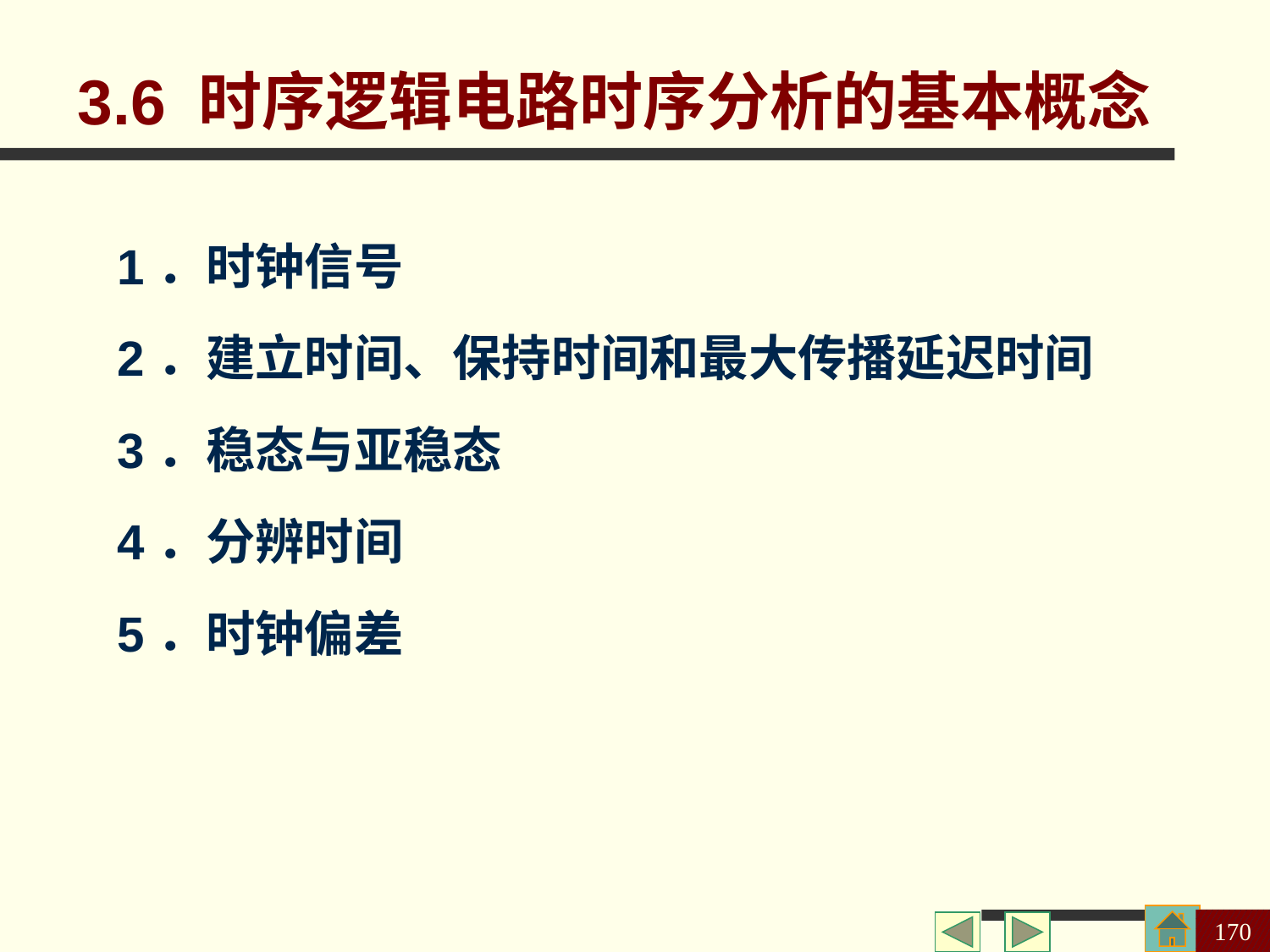

3.6 时序逻辑电路时序分析的基本概念
1．时钟信号
2．建立时间、保持时间和最大传播延迟时间
3．稳态与亚稳态
4．分辨时间
5．时钟偏差
170